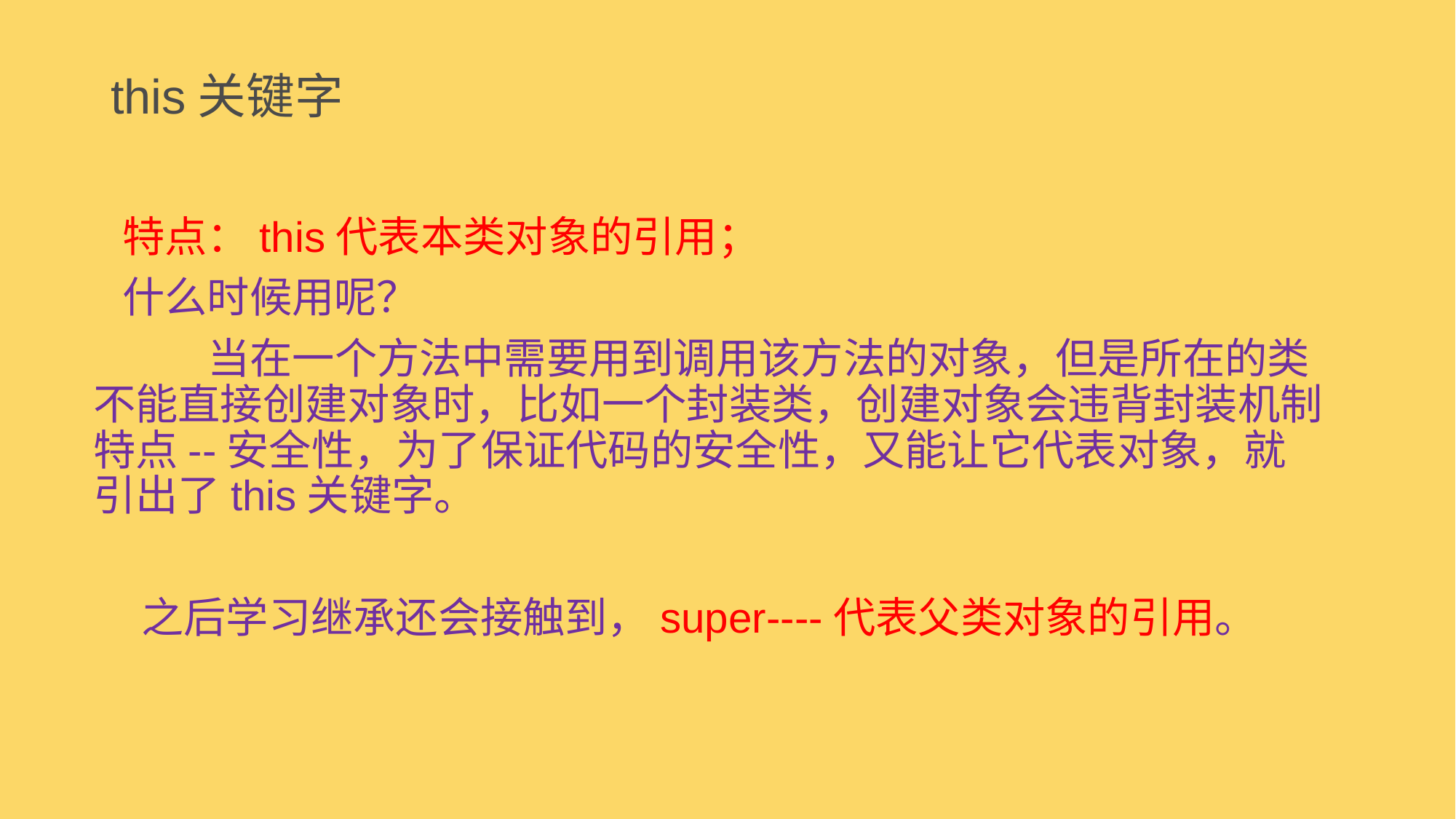

this关键字
  特点：this代表本类对象的引用；
  什么时候用呢？
           当在一个方法中需要用到调用该方法的对象，但是所在的类不能直接创建对象时，比如一个封装类，创建对象会违背封装机制特点--安全性，为了保证代码的安全性，又能让它代表对象，就引出了this关键字。

    之后学习继承还会接触到，super----代表父类对象的引用。